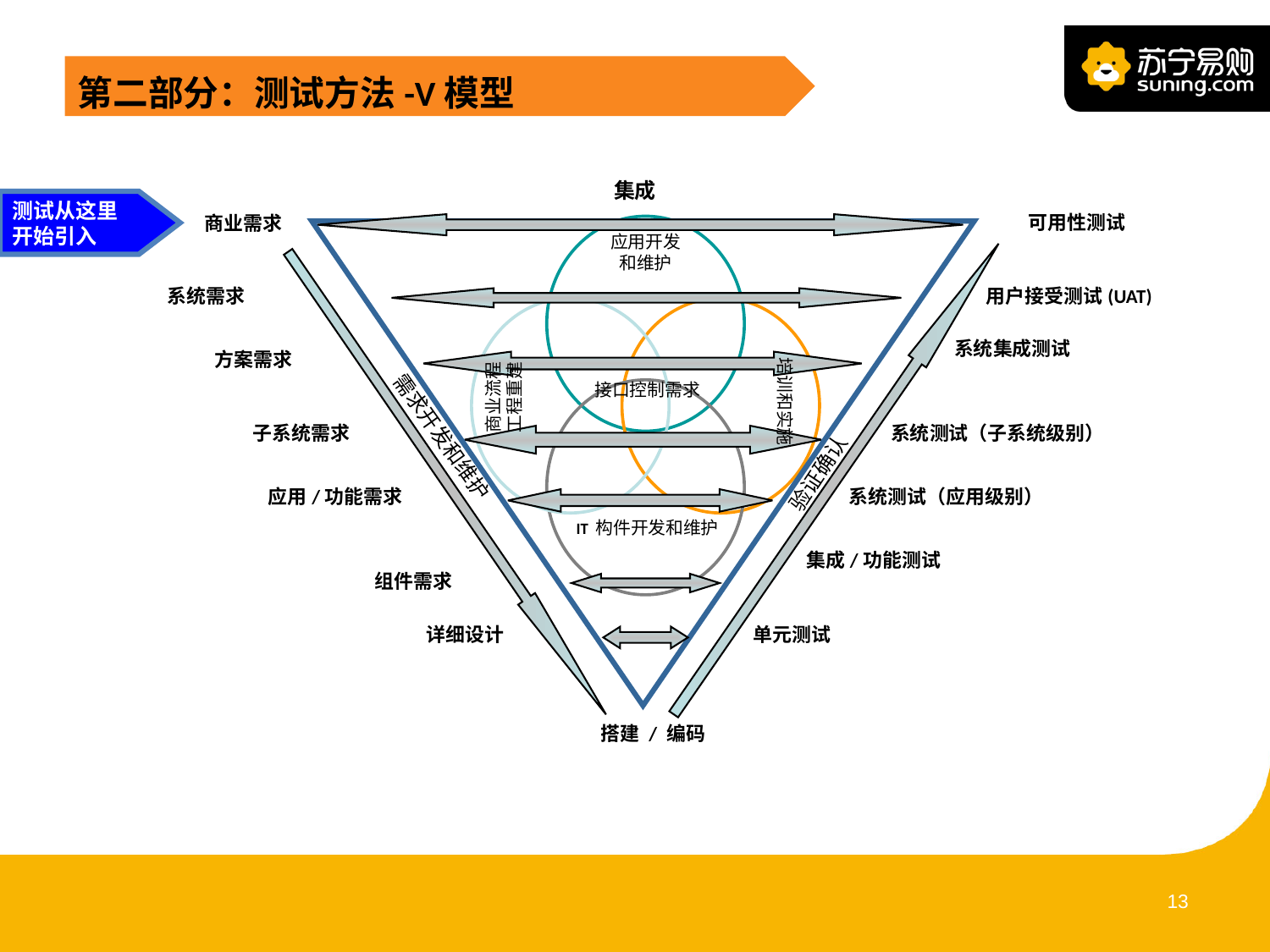

第二部分：测试方法-V模型

集成
商业需求

可用性测试

应用开发
和维护
系统需求
用户接受测试(UAT)

系统集成测试
      方案需求

商业流程
工程重建
接口控制需求
培训和实施
子系统需求
系统测试（子系统级别）
需求开发和维护

验证确认
                   应用/功能需求
系统测试（应用级别）

IT 构件开发和维护
集成/功能测试
         组件需求

详细设计
单元测试

搭建 / 编码
测试从这里
开始引入
13